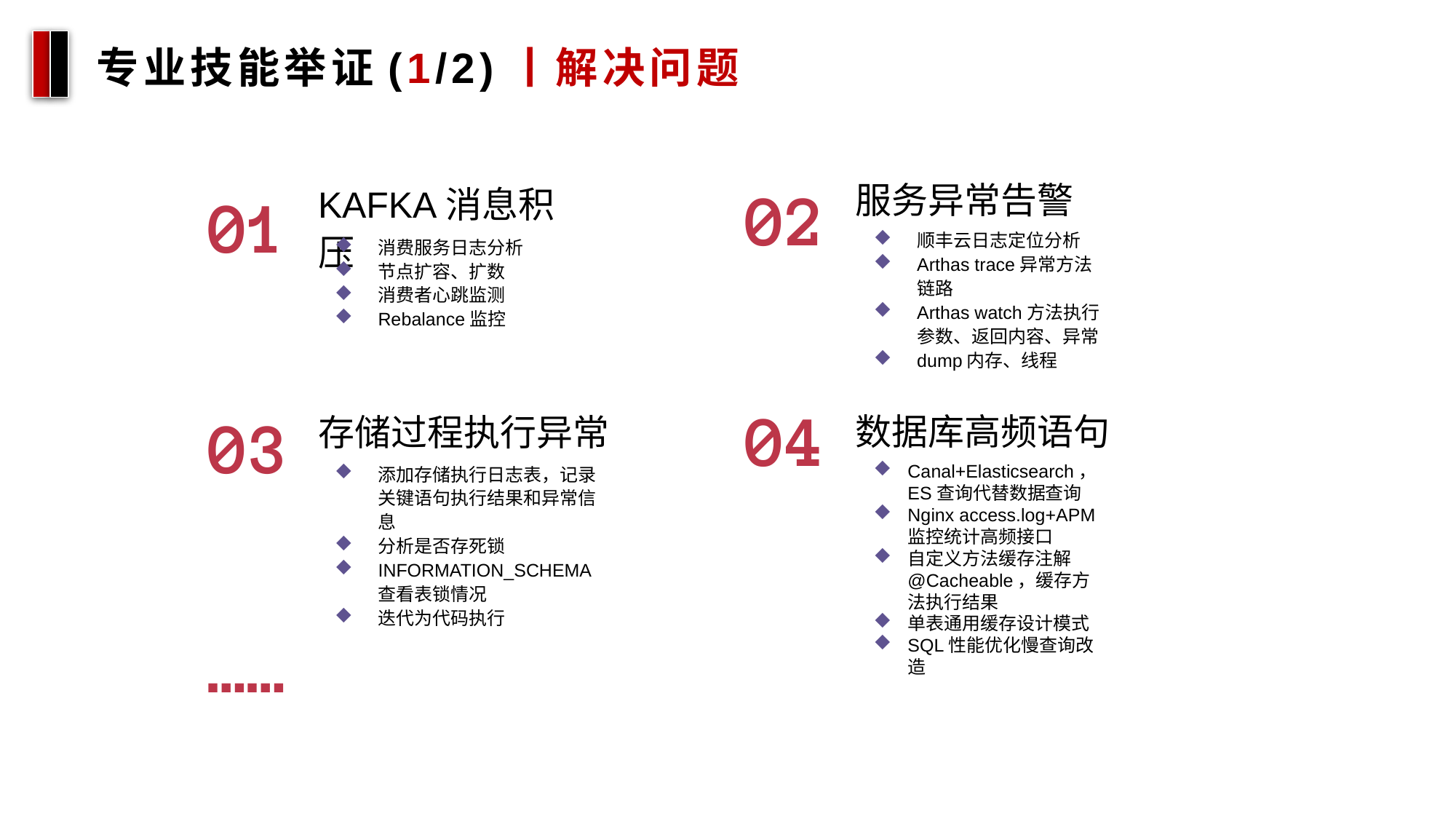

专业技能举证(1/2)丨解决问题
服务异常告警
KAFKA消息积压
02
01
消费服务日志分析
节点扩容、扩数
消费者心跳监测
Rebalance监控

顺丰云日志定位分析
Arthas trace异常方法链路
Arthas watch方法执行参数、返回内容、异常
dump内存、线程

数据库高频语句
存储过程执行异常
04
03
添加存储执行日志表，记录关键语句执行结果和异常信息
分析是否存死锁
INFORMATION_SCHEMA查看表锁情况
迭代为代码执行

Canal+Elasticsearch，ES查询代替数据查询
Nginx access.log+APM监控统计高频接口
自定义方法缓存注解@Cacheable，缓存方法执行结果
单表通用缓存设计模式
SQL性能优化慢查询改造
……